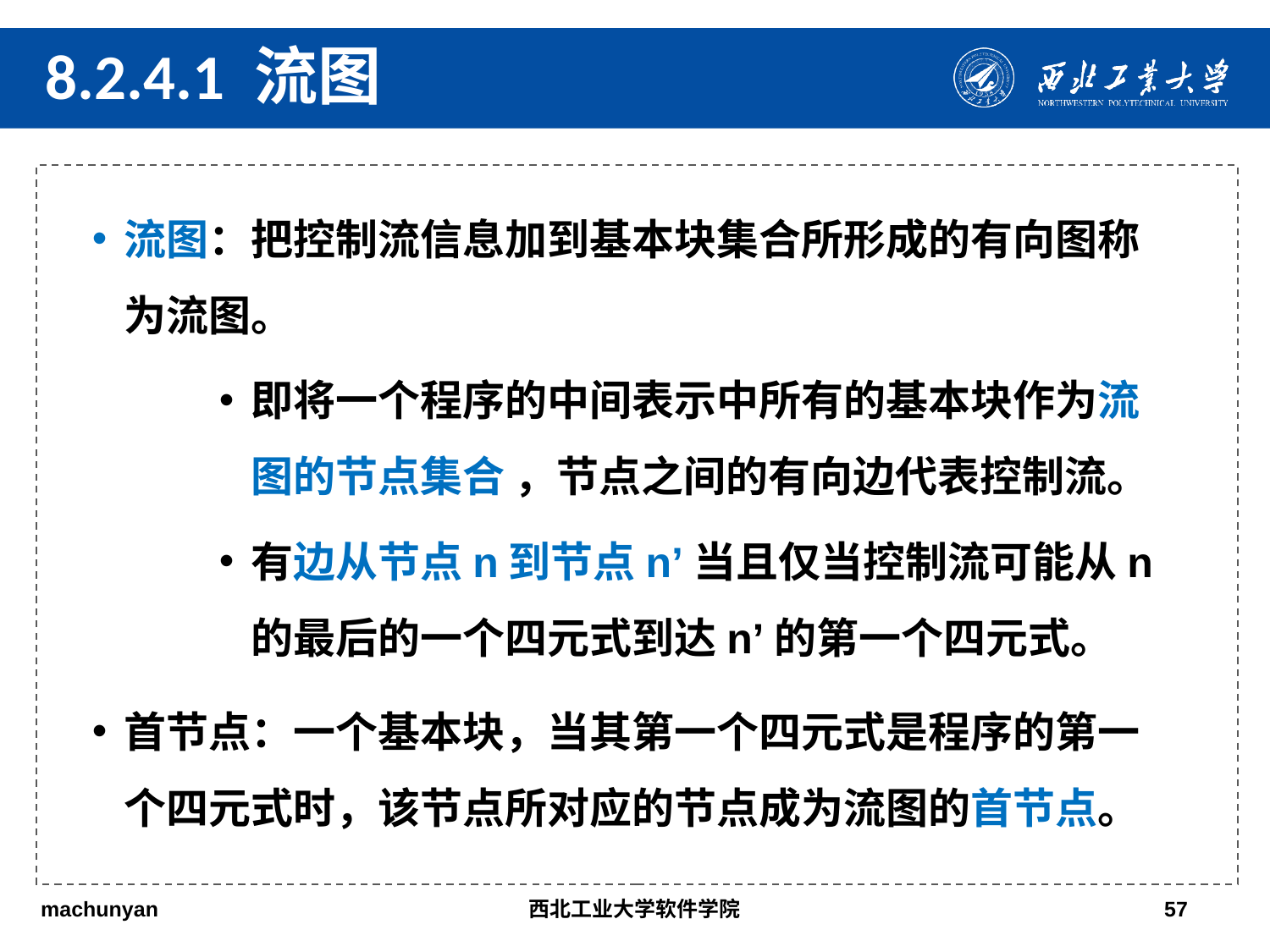

8.2.4.1 流图
流图：把控制流信息加到基本块集合所形成的有向图称为流图。
即将一个程序的中间表示中所有的基本块作为流图的节点集合 ，节点之间的有向边代表控制流。
有边从节点n到节点n’当且仅当控制流可能从n的最后的一个四元式到达n’的第一个四元式。
首节点：一个基本块，当其第一个四元式是程序的第一个四元式时，该节点所对应的节点成为流图的首节点。